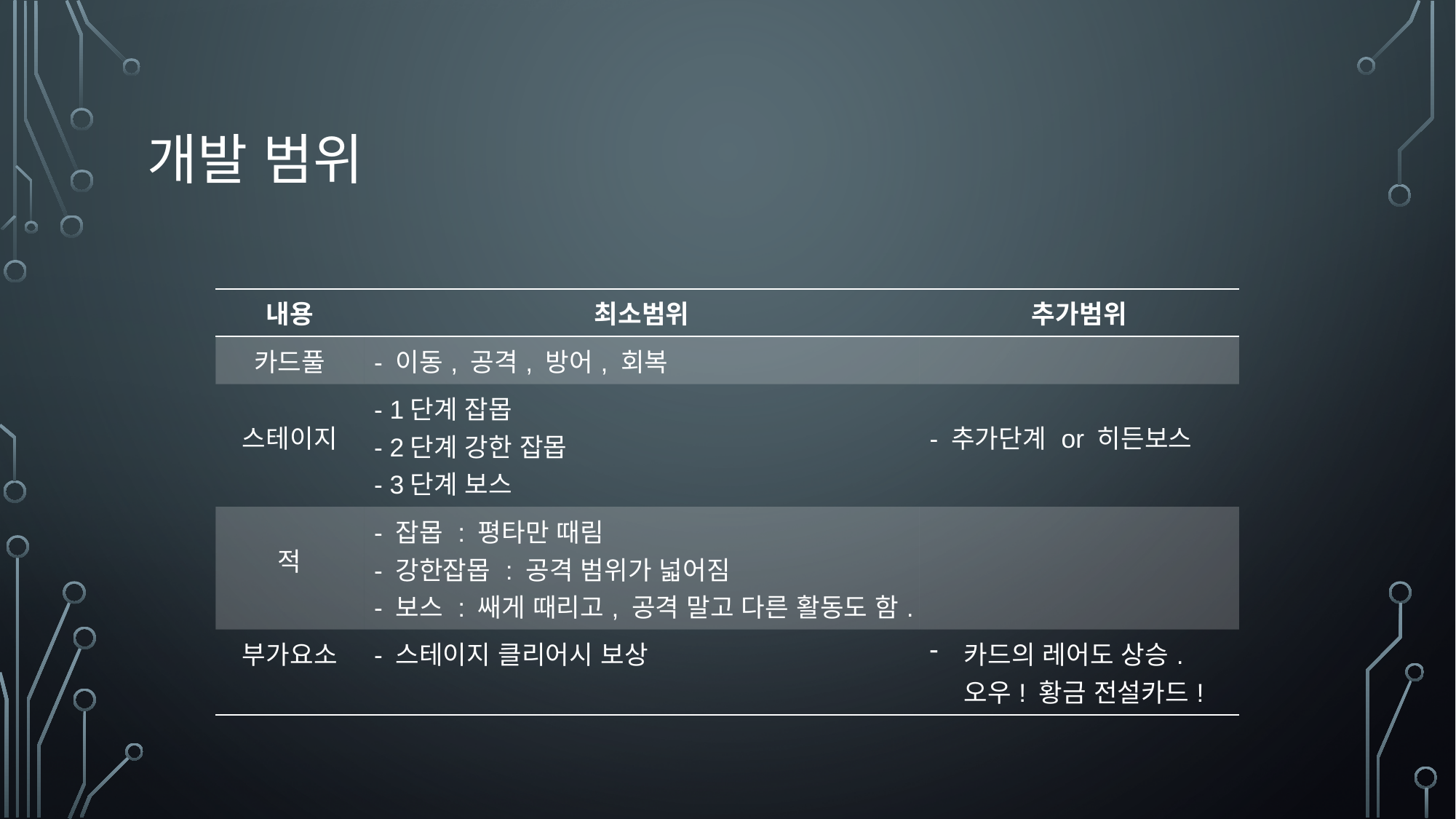

# 개발 범위
| 내용 | 최소범위 | 추가범위 |
| --- | --- | --- |
| 카드풀 | - 이동, 공격, 방어, 회복 |  |
| 스테이지 | - 1단계 잡몹 - 2단계 강한 잡몹 - 3단계 보스 | - 추가단계 or 히든보스 |
| 적 | - 잡몹 : 평타만 때림 - 강한잡몹 : 공격 범위가 넓어짐 - 보스 : 쌔게 때리고, 공격 말고 다른 활동도 함. |  |
| 부가요소 | - 스테이지 클리어시 보상 | 카드의 레어도 상승. 오우! 황금 전설카드! |